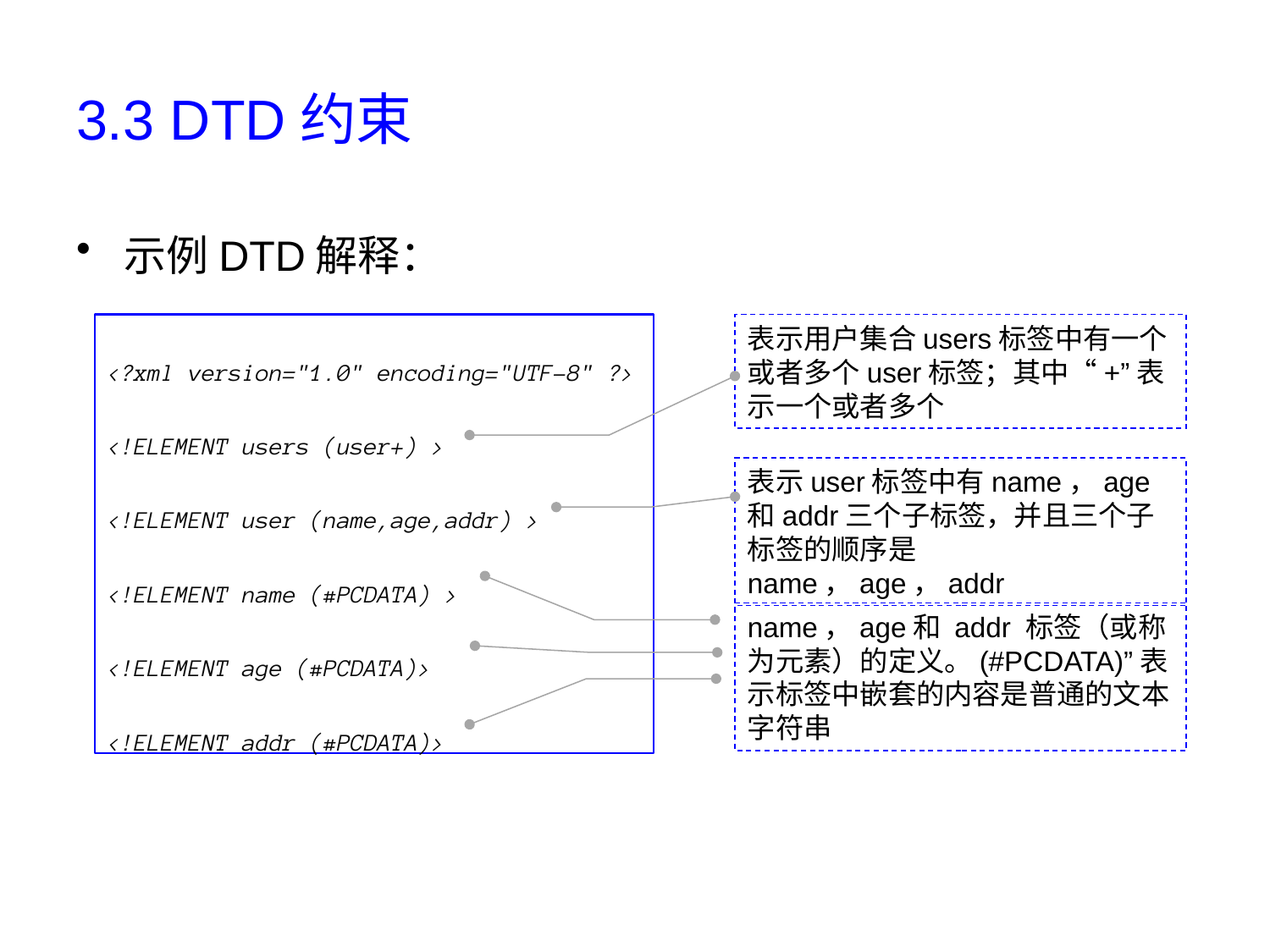

# 3.3 DTD约束
示例DTD解释：
<?xml version="1.0" encoding="UTF-8" ?>
<!ELEMENT users (user+) >
<!ELEMENT user (name,age,addr) >
<!ELEMENT name (#PCDATA) >
<!ELEMENT age (#PCDATA)>
<!ELEMENT addr (#PCDATA)>
表示用户集合users标签中有一个或者多个user标签；其中“+”表示一个或者多个

表示user标签中有name，age和addr三个子标签，并且三个子标签的顺序是name，age，addr

name，age和 addr 标签（或称为元素）的定义。(#PCDATA)”表示标签中嵌套的内容是普通的文本字符串